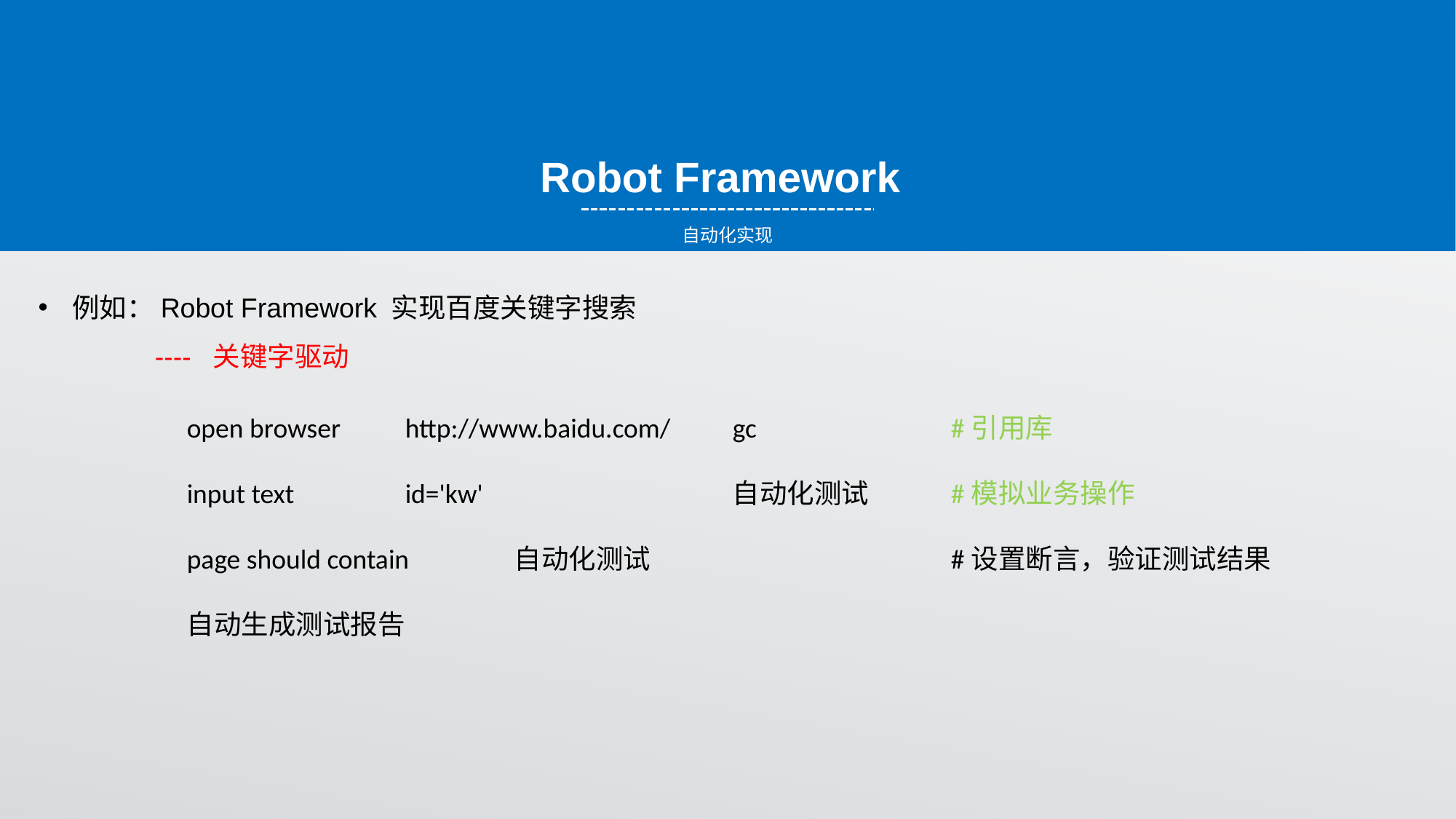

Robot Framework
自动化实现
例如：Robot Framework 实现百度关键字搜索
 ----  关键字驱动
open browser	http://www.baidu.com/	gc    		#引用库

input text		id='kw' 			自动化测试	#模拟业务操作

page should contain	自动化测试			#设置断言，验证测试结果

自动生成测试报告